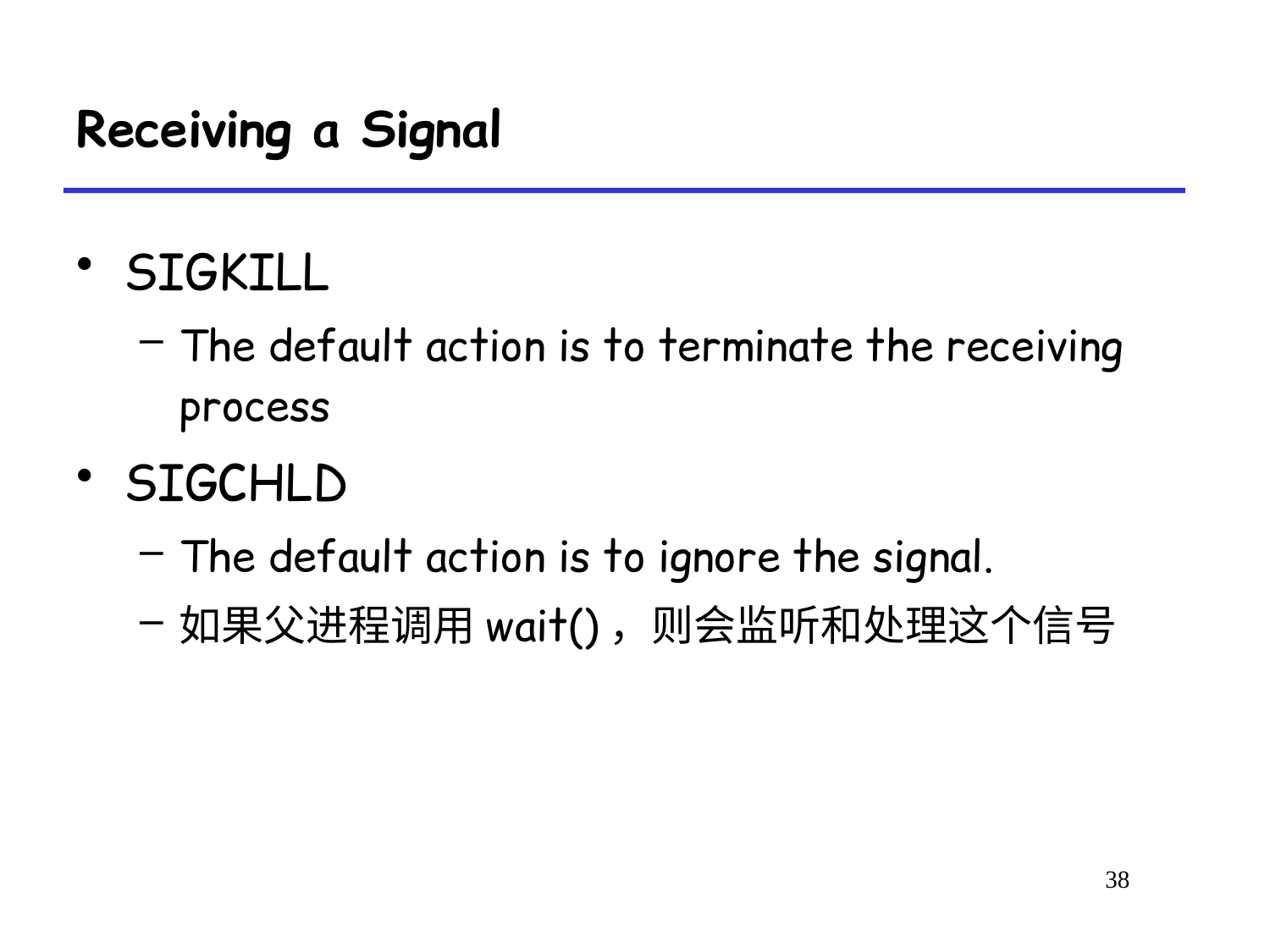

# Receiving a Signal
SIGKILL
The default action is to terminate the receiving process
SIGCHLD
The default action is to ignore the signal.
如果父进程调用wait()，则会监听和处理这个信号

38